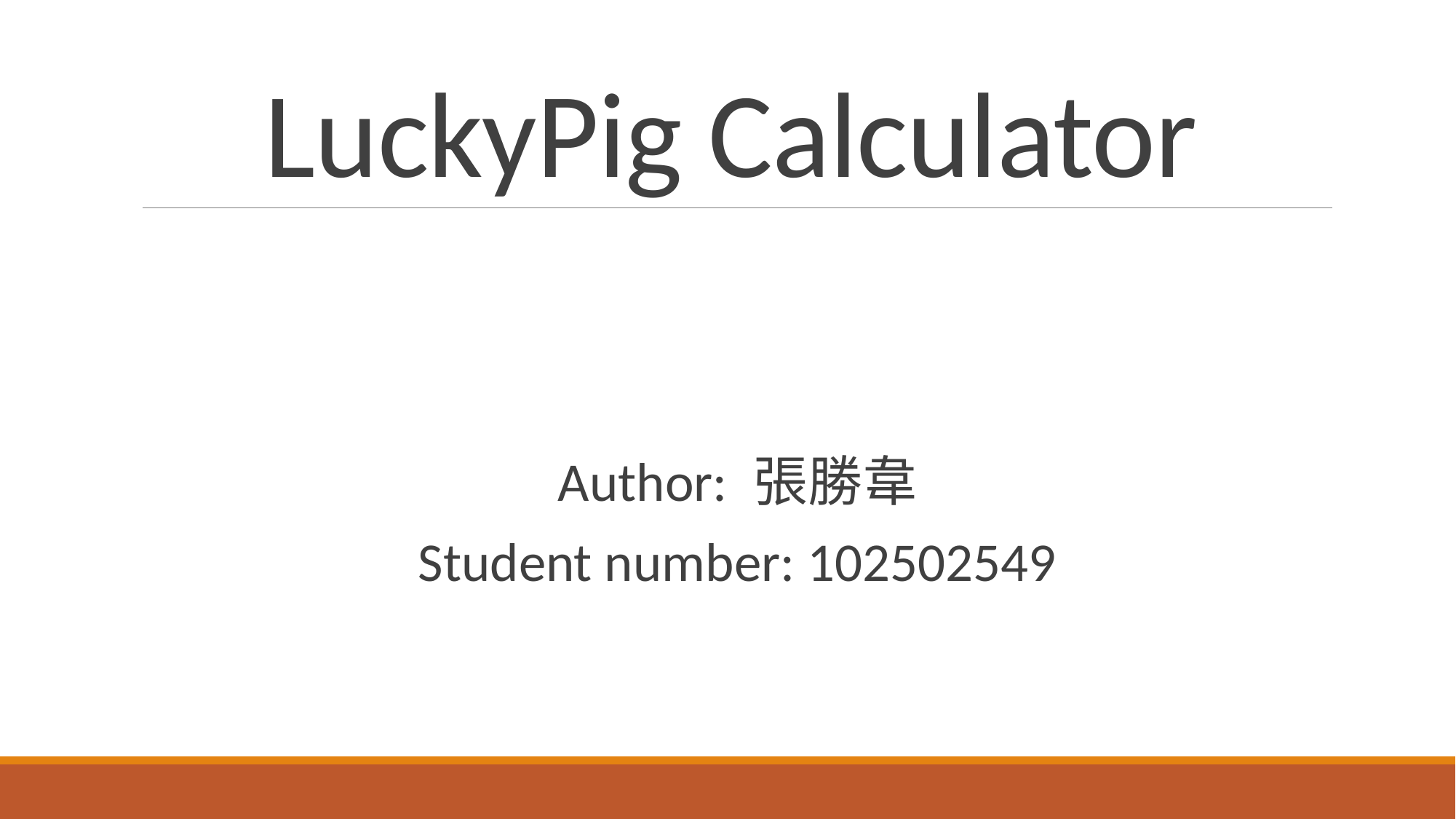

# LuckyPig Calculator
Author: 張勝韋
Student number: 102502549